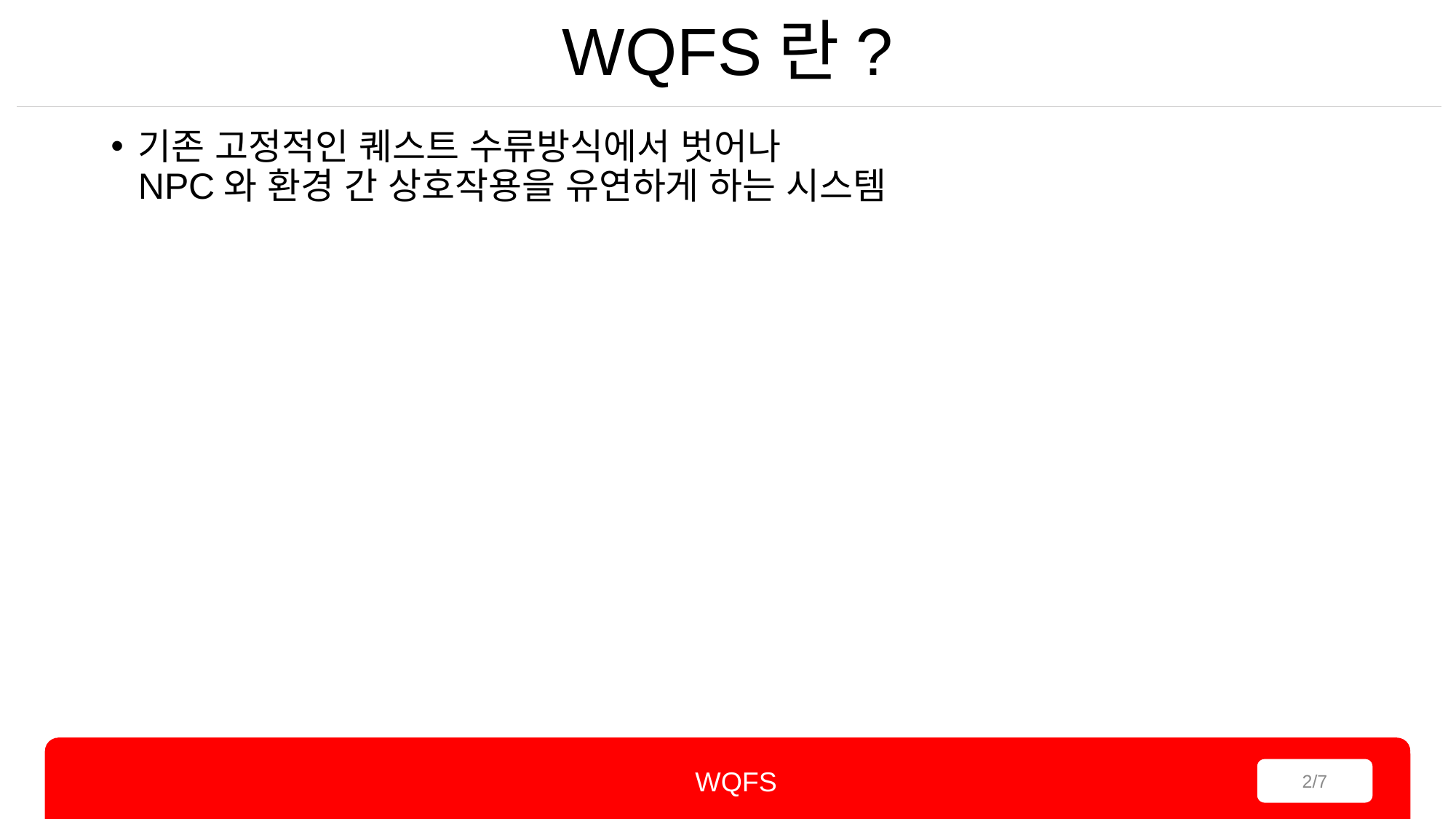

# WQFS란?
기존 고정적인 퀘스트 수류방식에서 벗어나
NPC와 환경 간 상호작용을 유연하게 하는 시스템
2/7